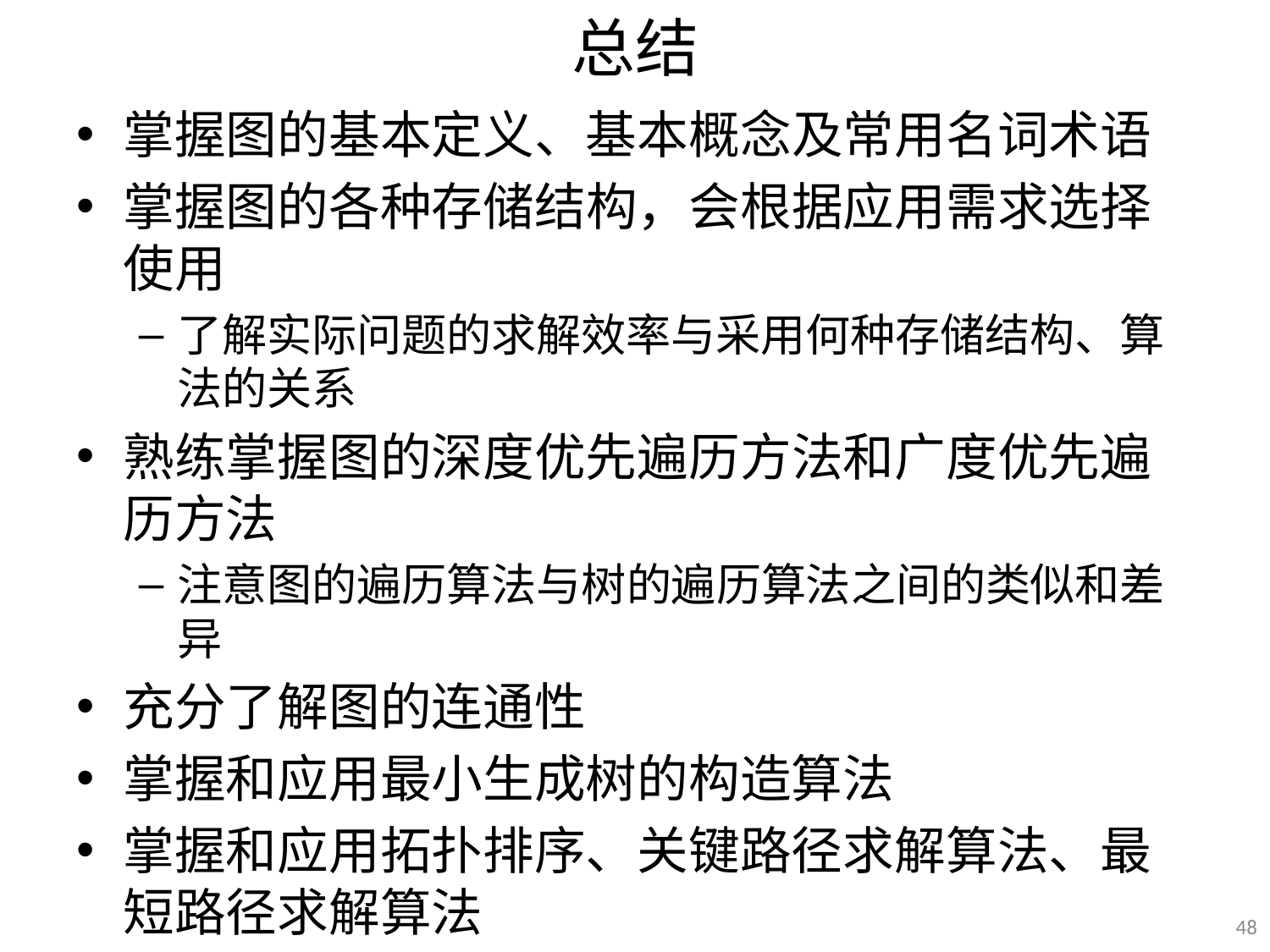

# 总结
掌握图的基本定义、基本概念及常用名词术语
掌握图的各种存储结构，会根据应用需求选择使用
了解实际问题的求解效率与采用何种存储结构、算法的关系
熟练掌握图的深度优先遍历方法和广度优先遍历方法
注意图的遍历算法与树的遍历算法之间的类似和差异
充分了解图的连通性
掌握和应用最小生成树的构造算法
掌握和应用拓扑排序、关键路径求解算法、最短路径求解算法

48